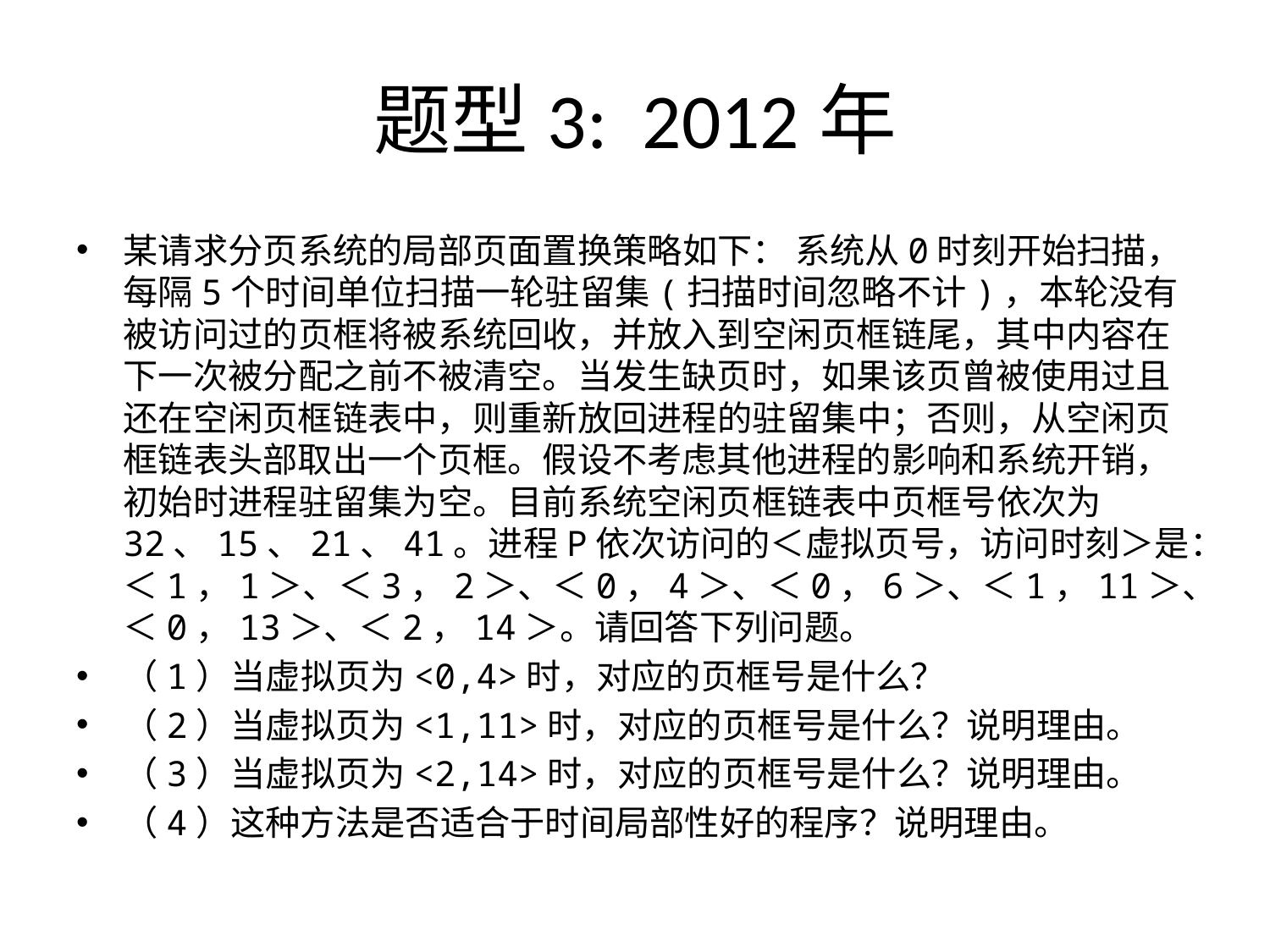

# 题型3:  2012年
某请求分页系统的局部页面置换策略如下： 系统从0时刻开始扫描，每隔5个时间单位扫描一轮驻留集(扫描时间忽略不计)，本轮没有被访问过的页框将被系统回收，并放入到空闲页框链尾，其中内容在下一次被分配之前不被清空。当发生缺页时，如果该页曾被使用过且还在空闲页框链表中，则重新放回进程的驻留集中；否则，从空闲页框链表头部取出一个页框。假设不考虑其他进程的影响和系统开销，初始时进程驻留集为空。目前系统空闲页框链表中页框号依次为32、15、21、41。进程P依次访问的＜虚拟页号，访问时刻＞是：＜1，1＞、＜3，2＞、＜0，4＞、＜0，6＞、＜1，11＞、＜0，13＞、＜2，14＞。请回答下列问题。
（1）当虚拟页为<0,4>时，对应的页框号是什么？
（2）当虚拟页为<1,11>时，对应的页框号是什么？说明理由。
（3）当虚拟页为<2,14>时，对应的页框号是什么？说明理由。
（4）这种方法是否适合于时间局部性好的程序？说明理由。